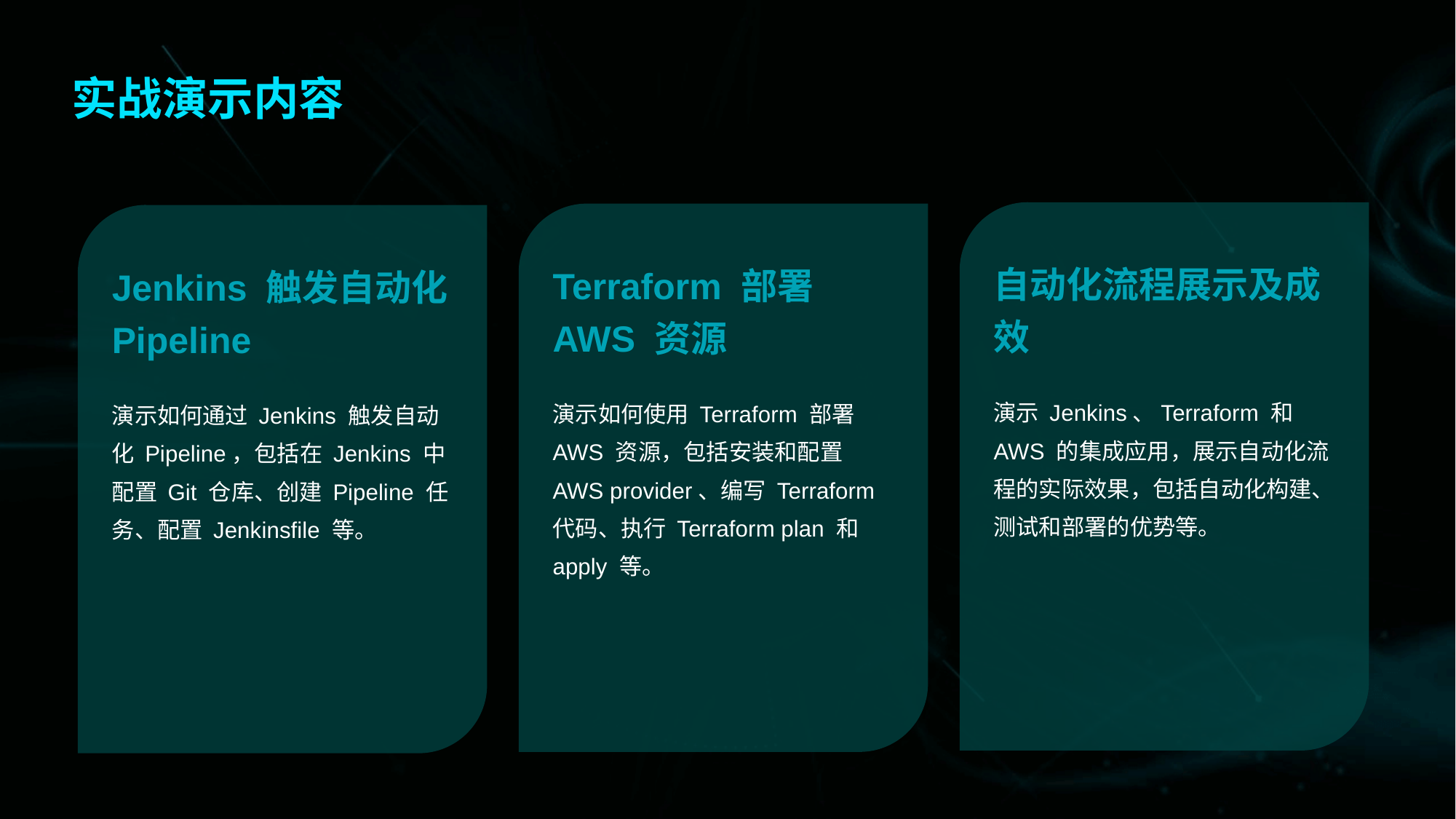

实战演示内容

自动化流程展示及成效
Terraform 部署 AWS 资源
Jenkins 触发自动化 Pipeline
演示 Jenkins、Terraform 和 AWS 的集成应用，展示自动化流程的实际效果，包括自动化构建、测试和部署的优势等。
演示如何使用 Terraform 部署 AWS 资源，包括安装和配置 AWS provider、编写 Terraform 代码、执行 Terraform plan 和 apply 等。
演示如何通过 Jenkins 触发自动化 Pipeline，包括在 Jenkins 中配置 Git 仓库、创建 Pipeline 任务、配置 Jenkinsfile 等。